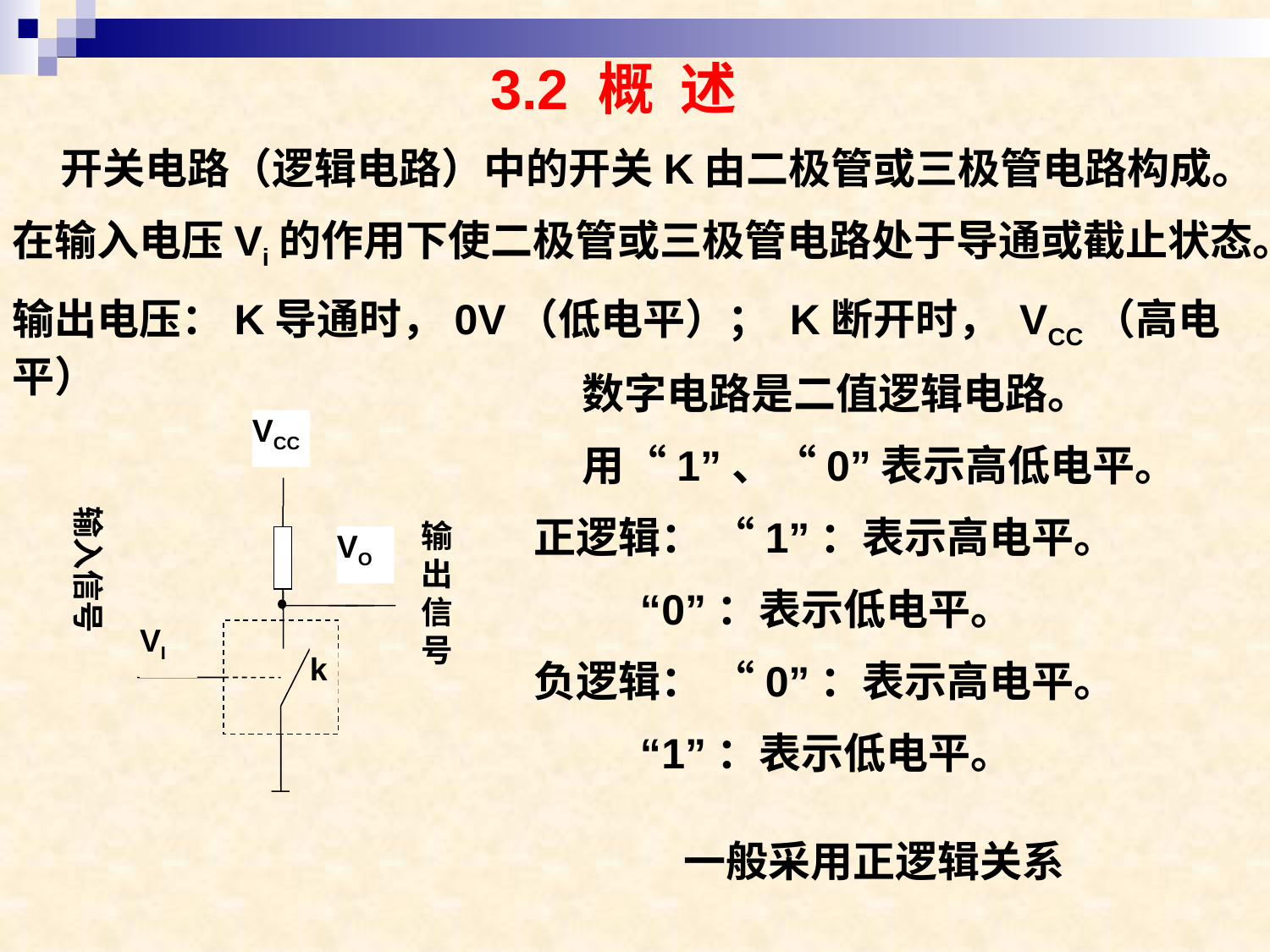

3.2 概  述
    开关电路（逻辑电路）中的开关K由二极管或三极管电路构成。
在输入电压Vi的作用下使二极管或三极管电路处于导通或截止状态。
输出电压：K导通时，0V（低电平）； K断开时， VCC（高电平）
    数字电路是二值逻辑电路。
    用“1”、“0”表示高低电平。
正逻辑： “1”：表示高电平。
         “0”：表示低电平。
负逻辑： “0”：表示高电平。
         “1”：表示低电平。
VCC

输入信号

输出信号
VO

VI

k

一般采用正逻辑关系